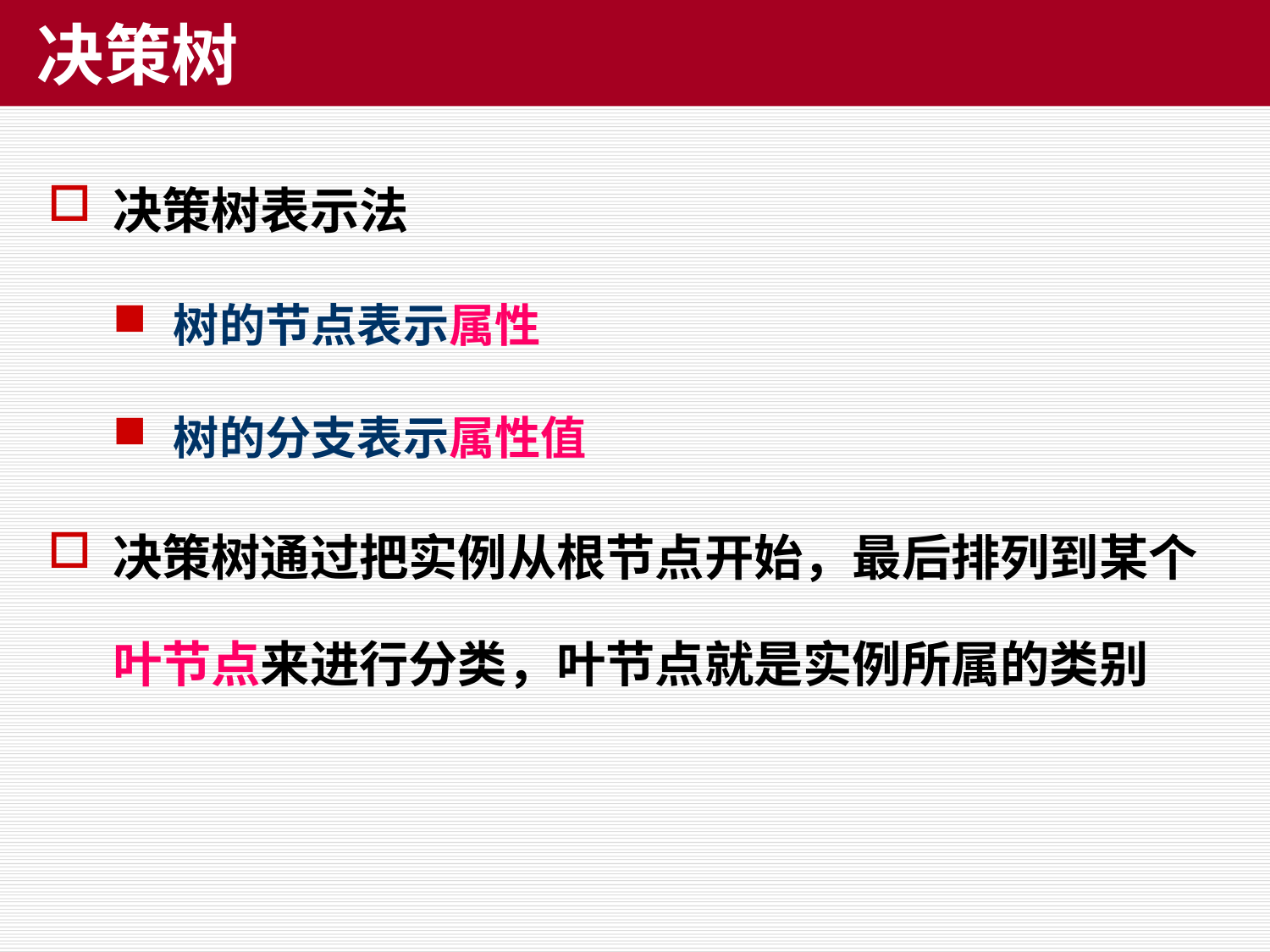

# 决策树
决策树表示法
树的节点表示属性
树的分支表示属性值
决策树通过把实例从根节点开始，最后排列到某个叶节点来进行分类，叶节点就是实例所属的类别